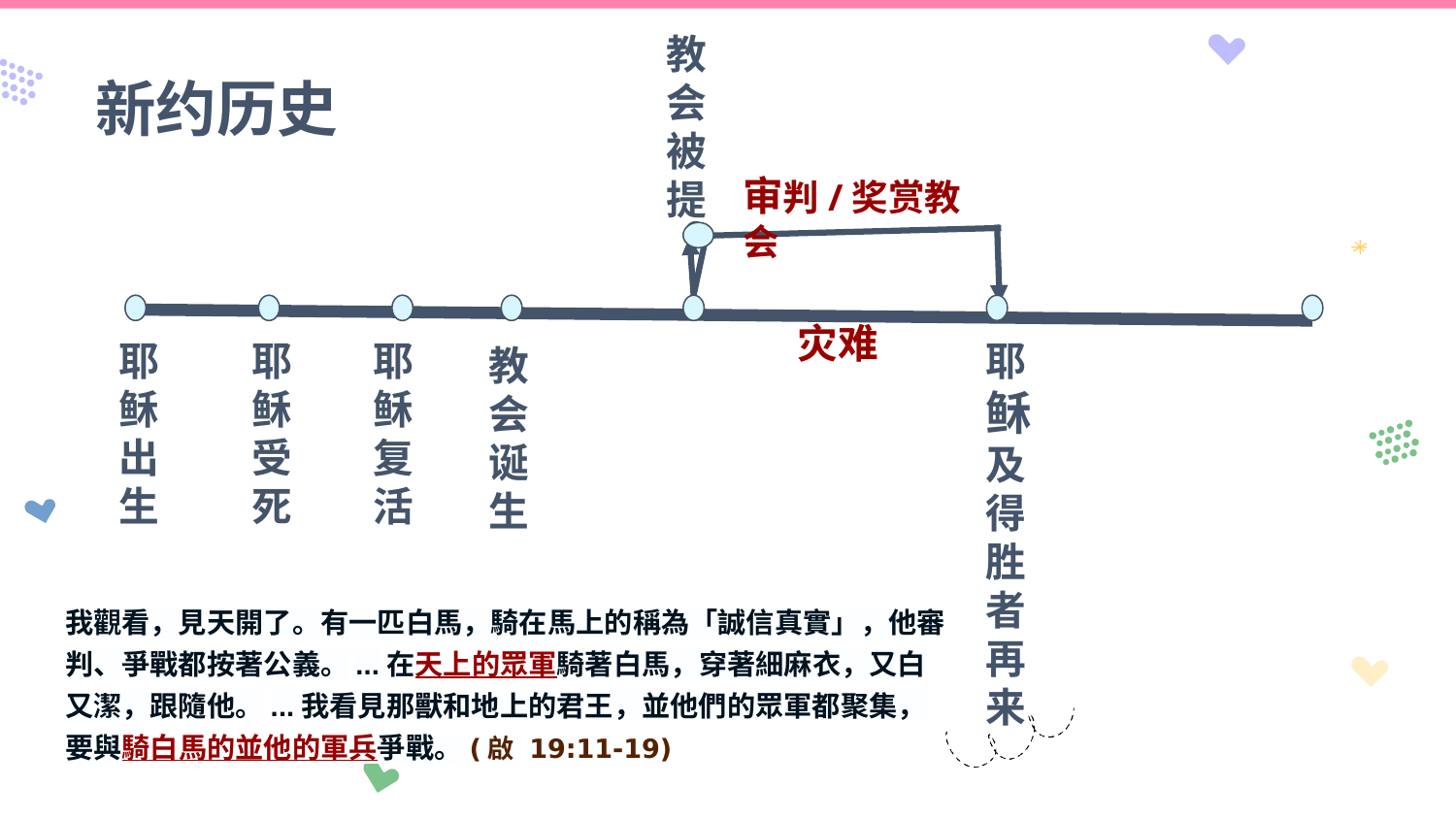

教会被提
# 新约历史
审判/奖赏教会

  灾难
耶稣出生
耶稣受死
耶稣复活
耶稣
及得胜
者
再来

教会诞生
我觀看，見天開了。有一匹白馬，騎在馬上的稱為「誠信真實」，他審判、爭戰都按著公義。...在天上的眾軍騎著白馬，穿著細麻衣，又白又潔，跟隨他。...我看見那獸和地上的君王，並他們的眾軍都聚集，要與騎白馬的並他的軍兵爭戰。(啟 19:11-19)